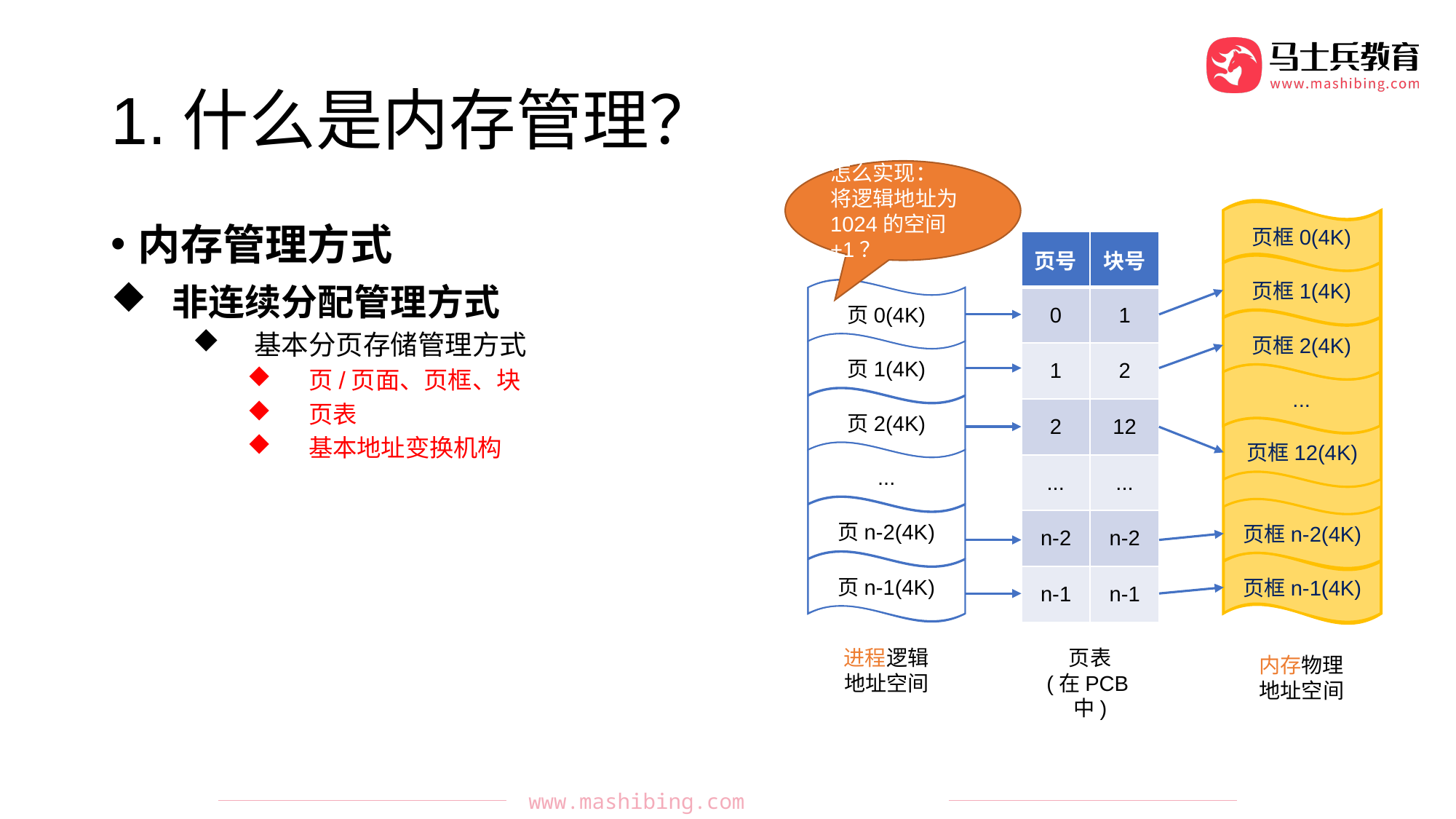

# 1.什么是内存管理？
怎么实现：
将逻辑地址为1024的空间+1？

页框0(4K)
内存管理方式
非连续分配管理方式
基本分页存储管理方式
页/页面、页框、块
页表
基本地址变换机构
| 页号 | 块号 |
| --- | --- |
| 0 | 1 |
| 1 | 2 |
| 2 | 12 |
| ... | ... |
| n-2 | n-2 |
| n-1 | n-1 |
页框1(4K)

页0(4K)
页1(4K)
页2(4K)
...
页n-2(4K)
页n-1(4K)
页框2(4K)
...
页框12(4K)
页框n-2(4K)
页框n-1(4K)
进程逻辑地址空间
页表
(在PCB中)
内存物理地址空间